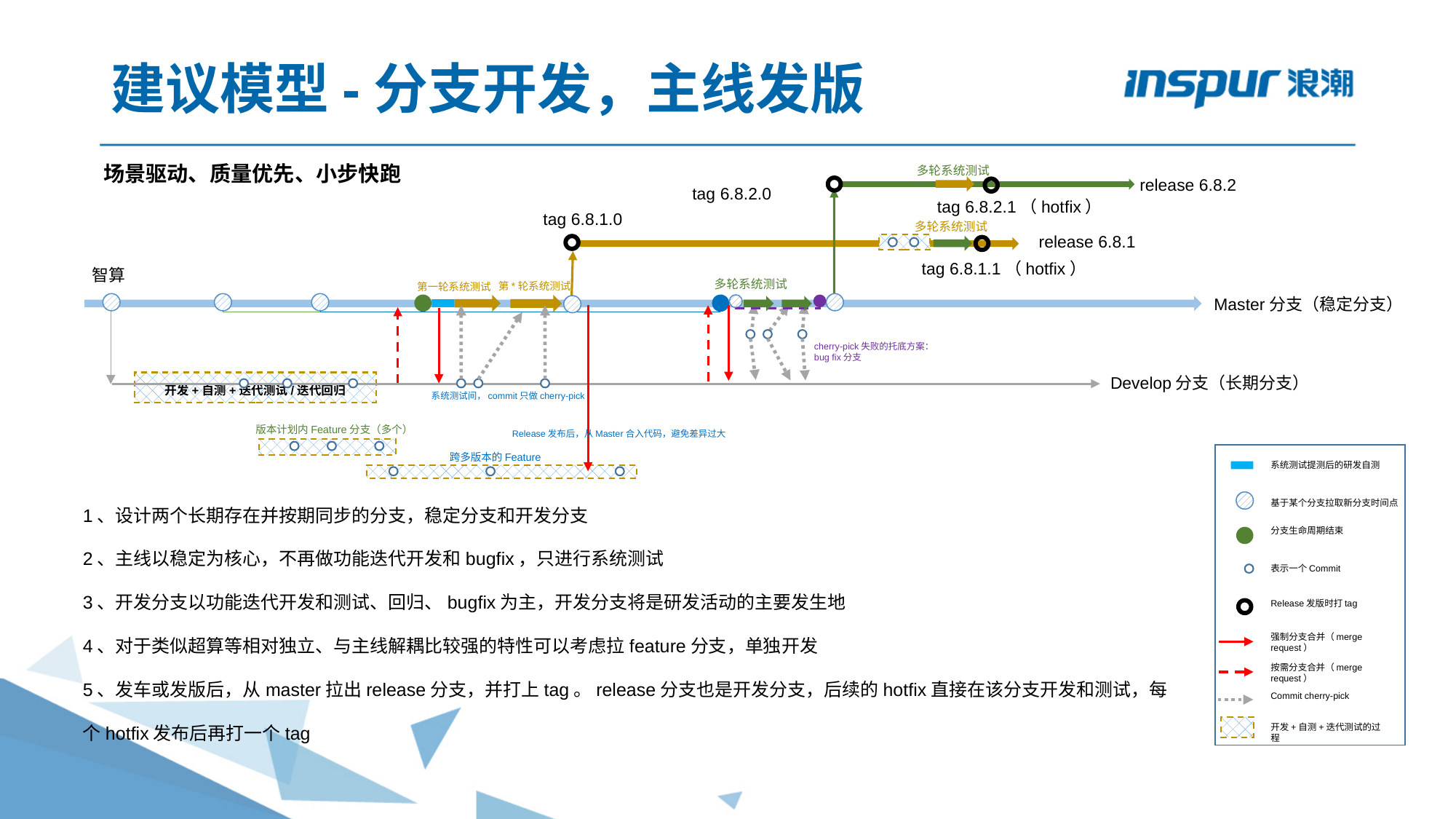

# 建议模型-分支开发，主线发版
场景驱动、质量优先、小步快跑
多轮系统测试
release 6.8.2

tag 6.8.2.0

tag 6.8.2.1（hotfix）
tag 6.8.1.0
多轮系统测试
release 6.8.1

tag 6.8.1.1（hotfix）
智算
多轮系统测试
第*轮系统测试
第一轮系统测试
Master分支（稳定分支）

cherry-pick失败的托底方案：
bug fix分支
Develop分支（长期分支）
开发+自测+迭代测试/迭代回归

系统测试间，commit只做cherry-pick
版本计划内Feature分支（多个）
Release发布后，从Master合入代码，避免差异过大

跨多版本的Feature

基于某个分支拉取新分支时间点

分支生命周期结束

表示一个Commit

Release发版时打tag

强制分支合并（merge request）
按需分支合并（merge request）
Commit cherry-pick
开发+自测+迭代测试的过程

系统测试提测后的研发自测

1、设计两个长期存在并按期同步的分支，稳定分支和开发分支
2、主线以稳定为核心，不再做功能迭代开发和bugfix，只进行系统测试
3、开发分支以功能迭代开发和测试、回归、bugfix为主，开发分支将是研发活动的主要发生地
4、对于类似超算等相对独立、与主线解耦比较强的特性可以考虑拉feature分支，单独开发
5、发车或发版后，从master拉出release分支，并打上tag。release分支也是开发分支，后续的hotfix直接在该分支开发和测试，每个hotfix发布后再打一个tag